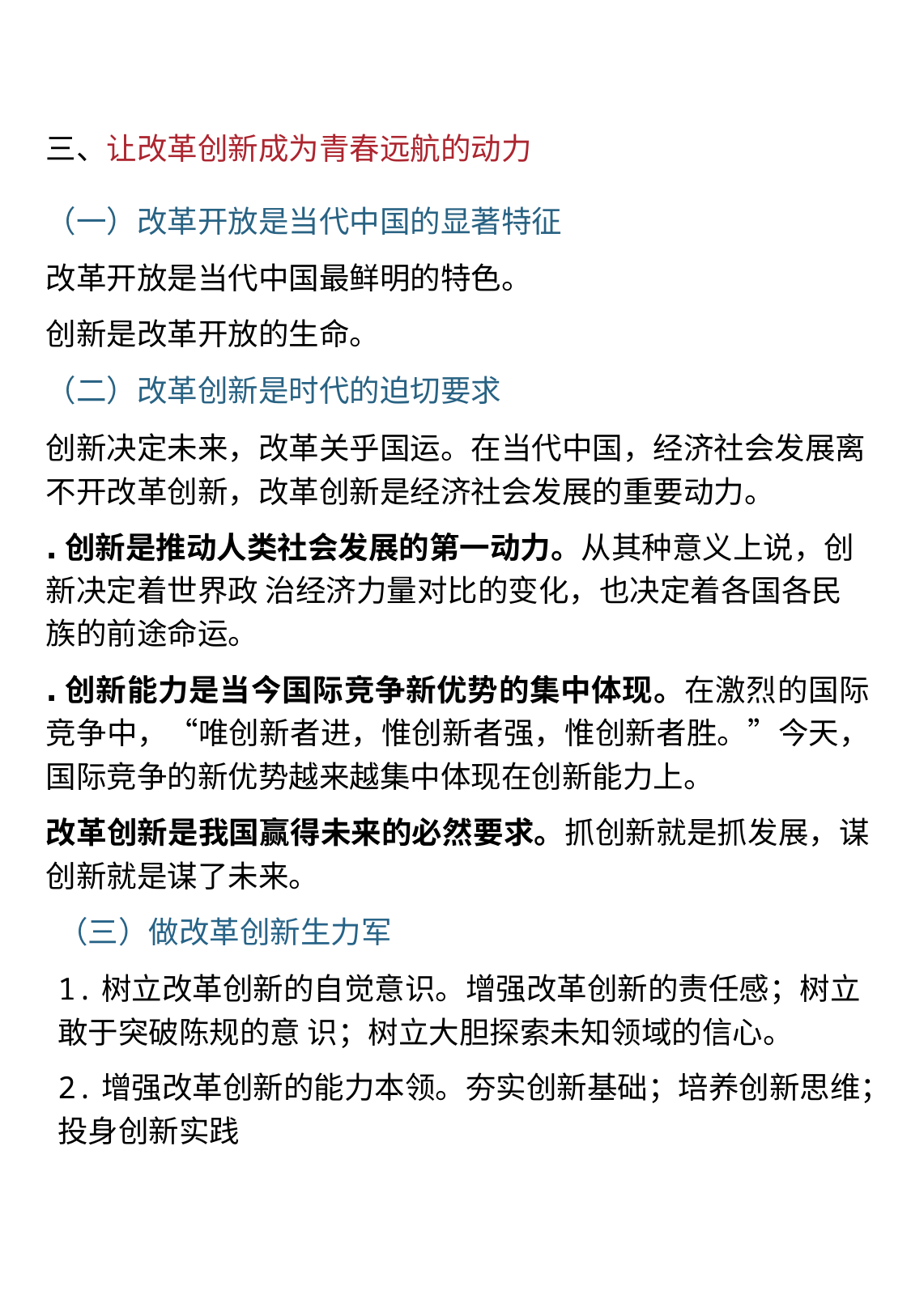

三、让改革创新成为青春远航的动力
（一）改革开放是当代中国的显著特征
改革开放是当代中国最鲜明的特色。
创新是改革开放的生命。
（二）改革创新是时代的迫切要求
创新决定未来，改革关乎国运。在当代中国，经济社会发展离不开改革创新，改革创新是经济社会发展的重要动力。
.创新是推动人类社会发展的第一动力。从其种意义上说，创新决定着世界政 治经济力量对比的变化，也决定着各国各民族的前途命运。
.创新能力是当今国际竞争新优势的集中体现。在激烈的国际竞争中，“唯创新者进，惟创新者强，惟创新者胜。”今天，国际竞争的新优势越来越集中体现在创新能力上。
改革创新是我国赢得未来的必然要求。抓创新就是抓发展，谋创新就是谋了未来。
（三）做改革创新生力军
1.树立改革创新的自觉意识。增强改革创新的责任感；树立敢于突破陈规的意 识；树立大胆探索未知领域的信心。
2.增强改革创新的能力本领。夯实创新基础；培养创新思维；投身创新实践